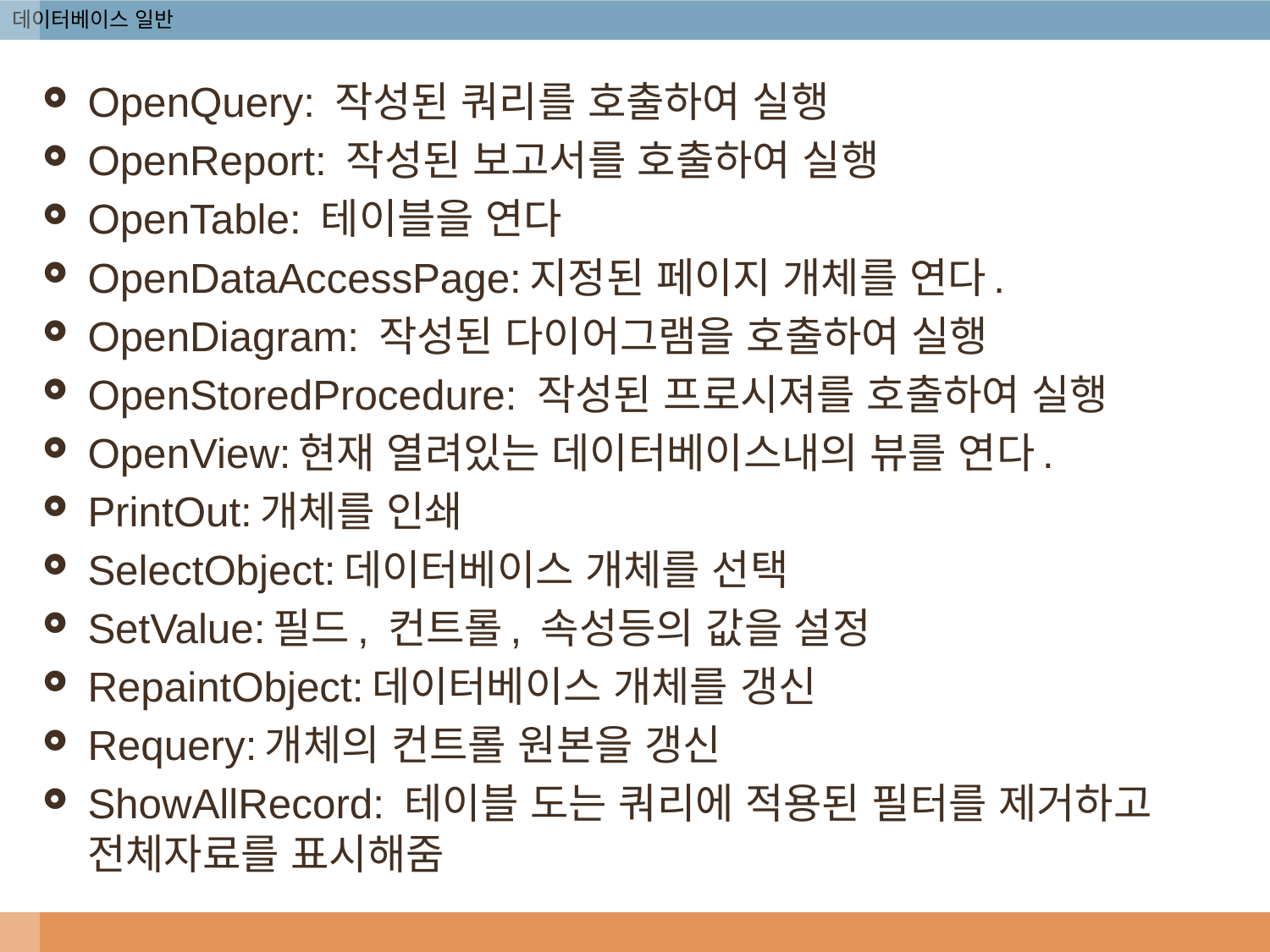

OpenQuery: 작성된 쿼리를 호출하여 실행
OpenReport: 작성된 보고서를 호출하여 실행
OpenTable: 테이블을 연다
OpenDataAccessPage:지정된 페이지 개체를 연다.
OpenDiagram: 작성된 다이어그램을 호출하여 실행
OpenStoredProcedure: 작성된 프로시져를 호출하여 실행
OpenView:현재 열려있는 데이터베이스내의 뷰를 연다.
PrintOut:개체를 인쇄
SelectObject:데이터베이스 개체를 선택
SetValue:필드, 컨트롤, 속성등의 값을 설정
RepaintObject:데이터베이스 개체를 갱신
Requery:개체의 컨트롤 원본을 갱신
ShowAllRecord: 테이블 도는 쿼리에 적용된 필터를 제거하고 전체자료를 표시해줌